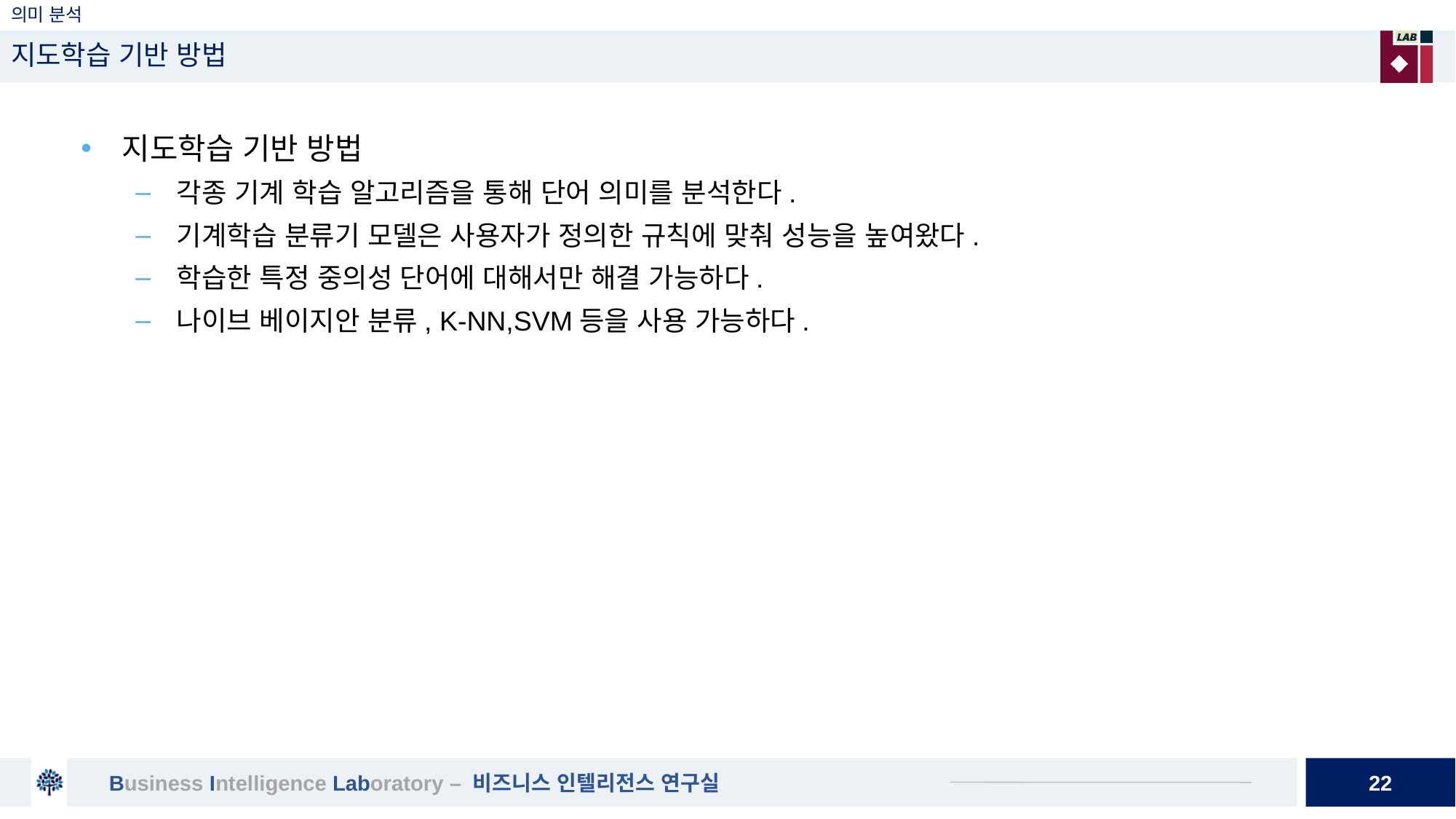

# 의미 분석
지도학습 기반 방법

지도학습 기반 방법
각종 기계 학습 알고리즘을 통해 단어 의미를 분석한다.
기계학습 분류기 모델은 사용자가 정의한 규칙에 맞춰 성능을 높여왔다.
학습한 특정 중의성 단어에 대해서만 해결 가능하다.
나이브 베이지안 분류, K-NN,SVM등을 사용 가능하다.
22